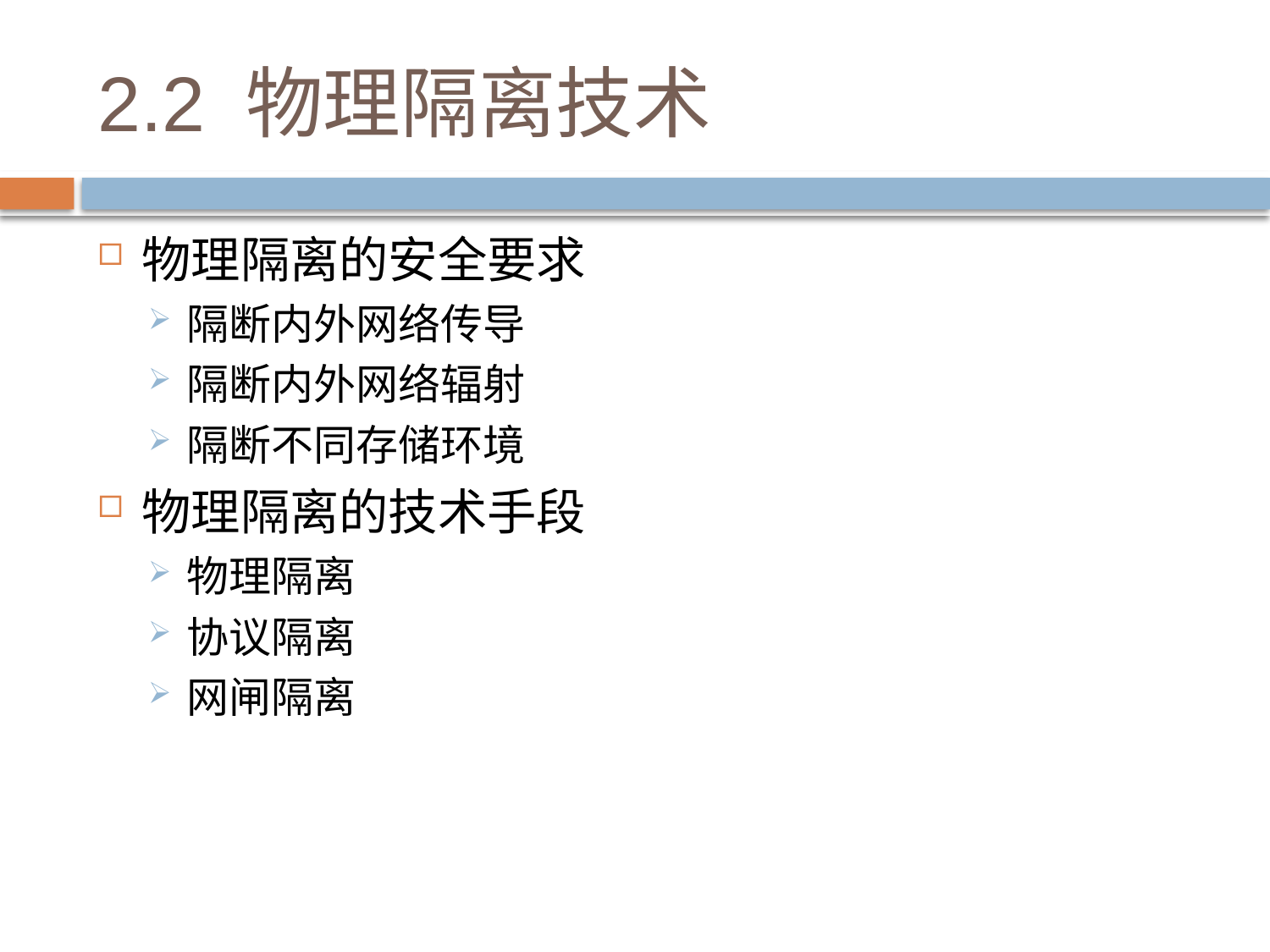

# 2.2 物理隔离技术
物理隔离的安全要求
隔断内外网络传导
隔断内外网络辐射
隔断不同存储环境
物理隔离的技术手段
物理隔离
协议隔离
网闸隔离